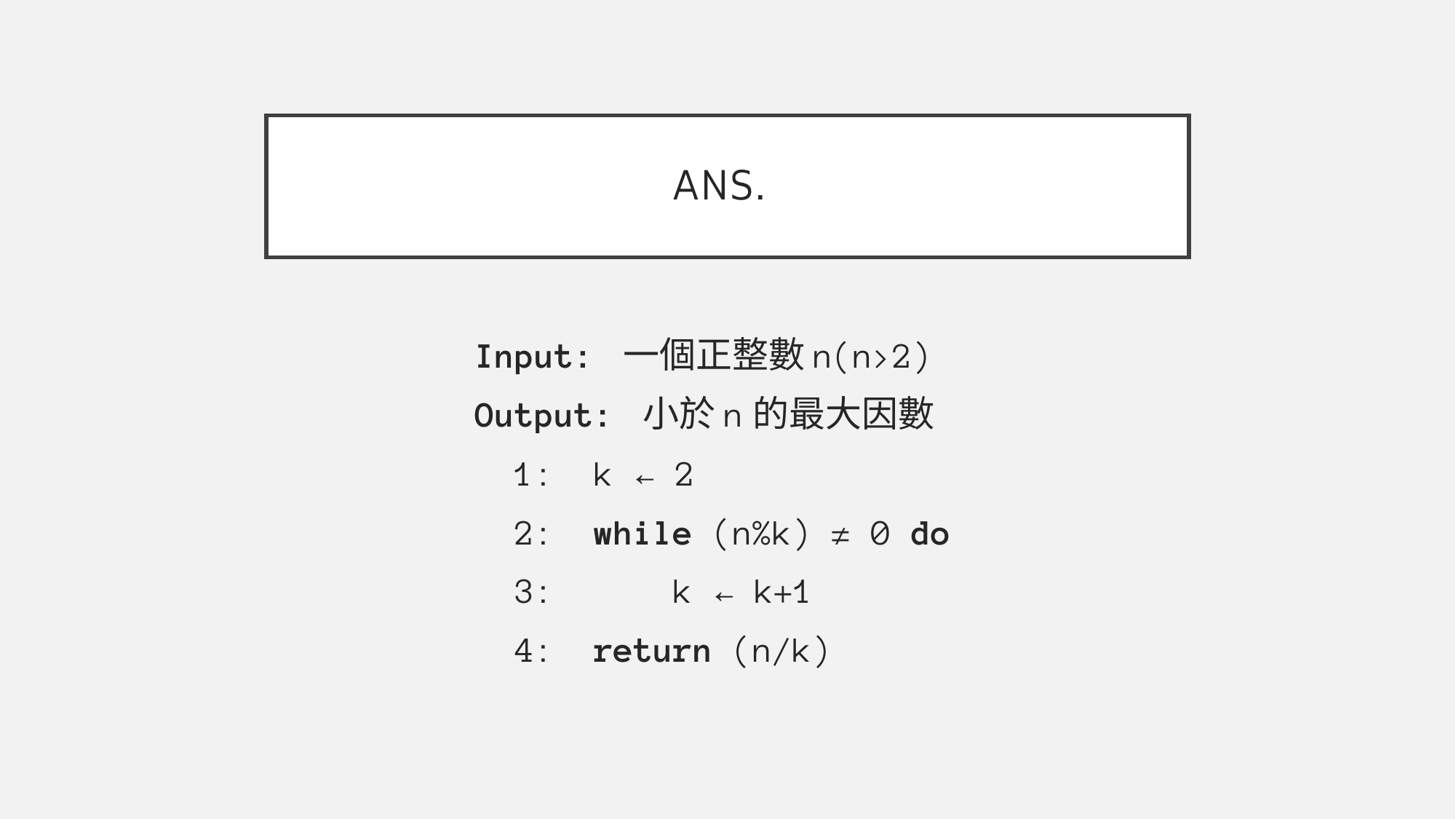

# Ans.
Input: 一個正整數n(n>2)
Output: 小於n的最大因數
  1:  k ← 2
  2:  while (n%k) ≠ 0 do
  3:      k ← k+1
  4:  return (n/k)